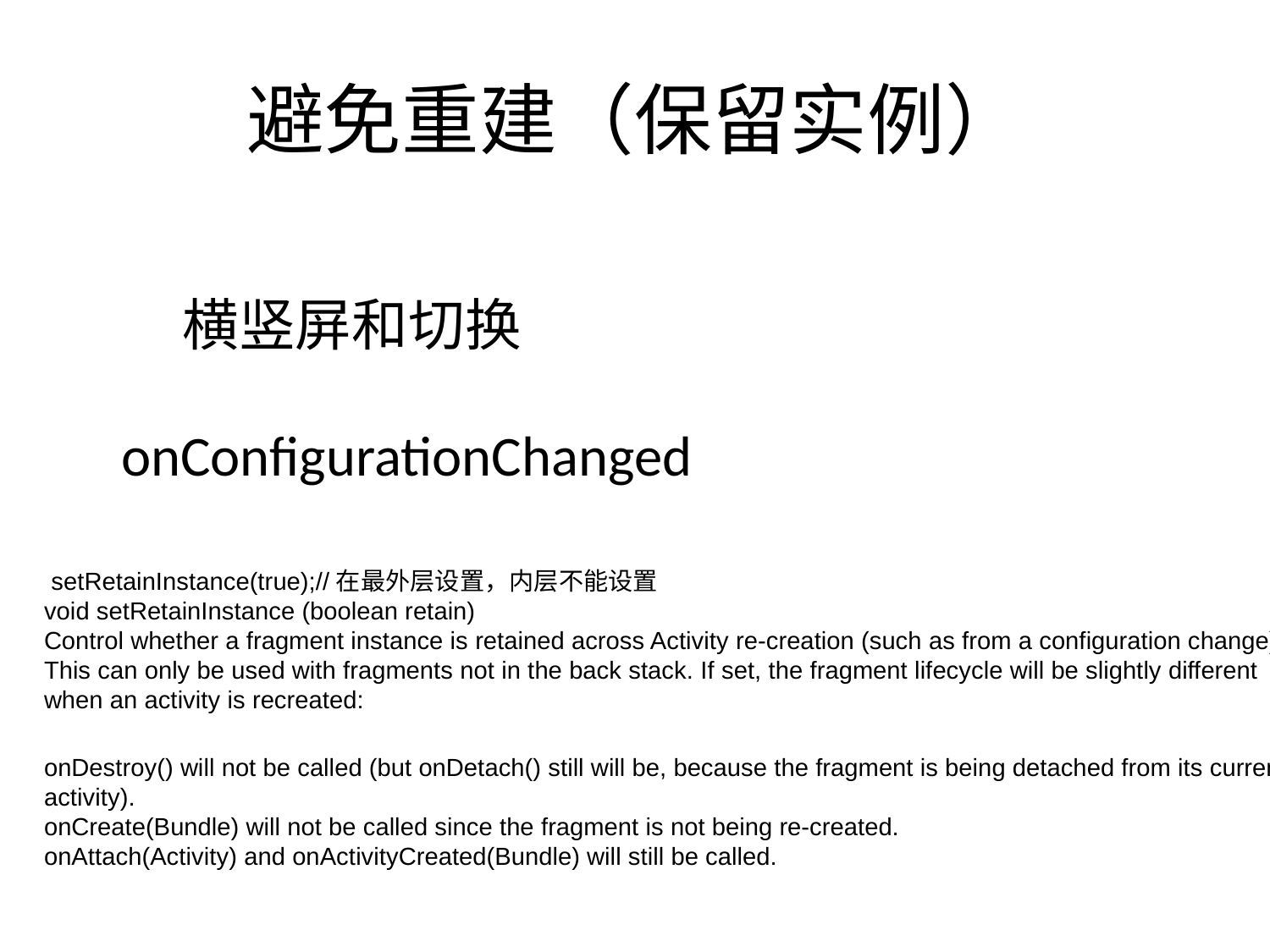

避免重建（保留实例）
横竖屏和切换
onConfigurationChanged
 setRetainInstance(true);//在最外层设置，内层不能设置
void setRetainInstance (boolean retain)
Control whether a fragment instance is retained across Activity re-creation (such as from a configuration change). This can only be used with fragments not in the back stack. If set, the fragment lifecycle will be slightly different when an activity is recreated:

onDestroy() will not be called (but onDetach() still will be, because the fragment is being detached from its current activity).
onCreate(Bundle) will not be called since the fragment is not being re-created.
onAttach(Activity) and onActivityCreated(Bundle) will still be called.